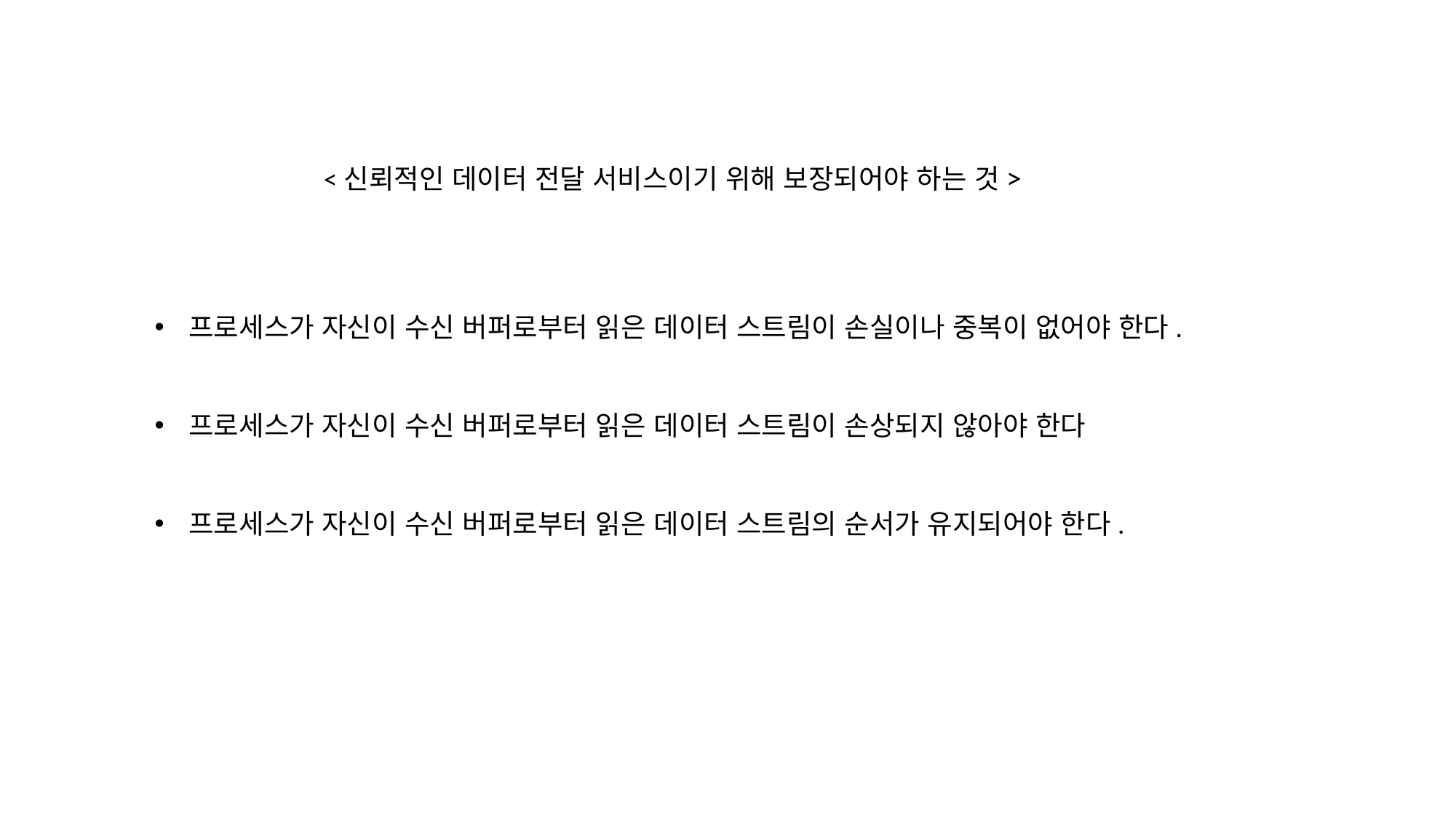

<신뢰적인 데이터 전달 서비스이기 위해 보장되어야 하는 것>
프로세스가 자신이 수신 버퍼로부터 읽은 데이터 스트림이 손실이나 중복이 없어야 한다.

프로세스가 자신이 수신 버퍼로부터 읽은 데이터 스트림이 손상되지 않아야 한다

프로세스가 자신이 수신 버퍼로부터 읽은 데이터 스트림의 순서가 유지되어야 한다.